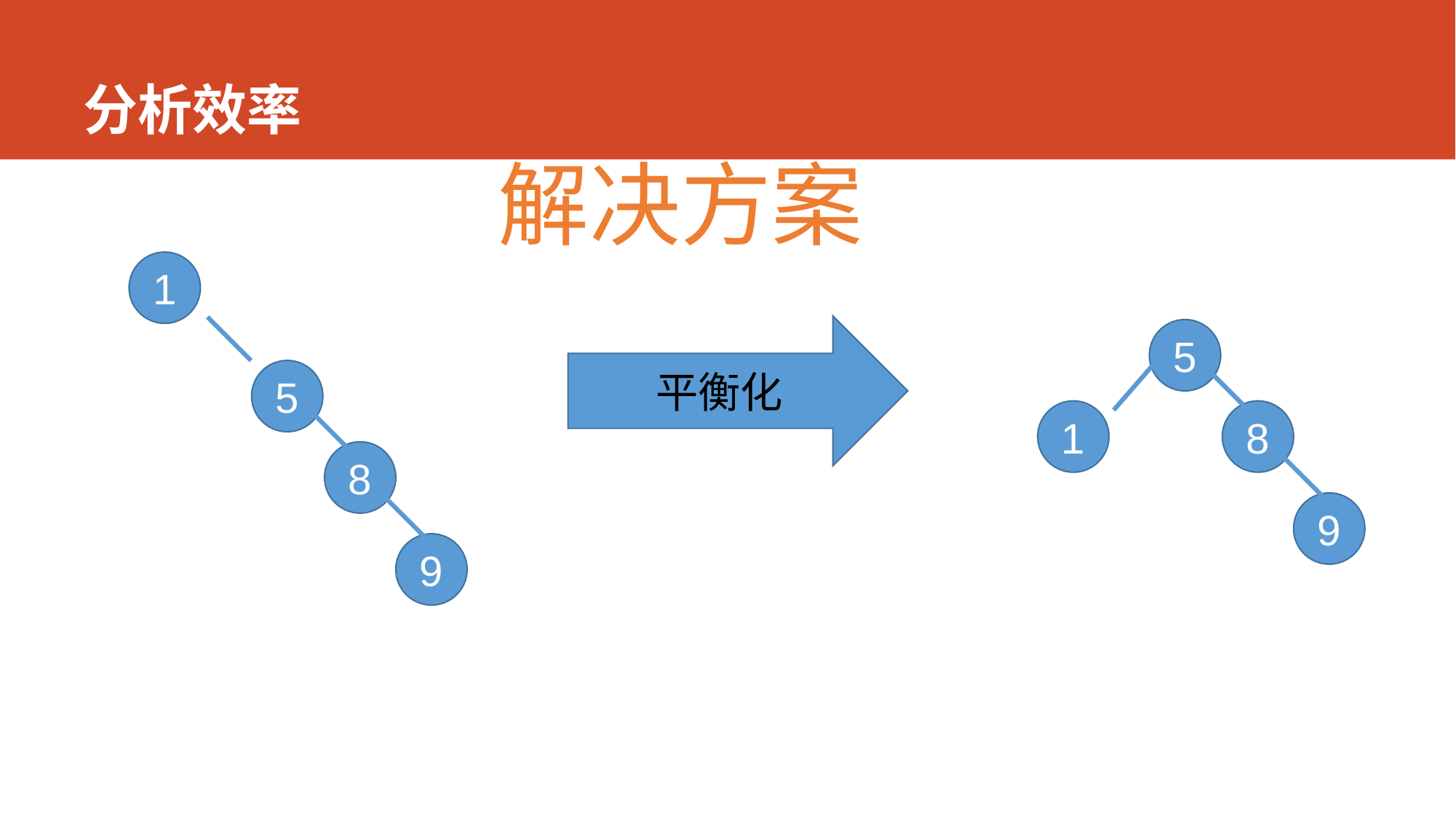

# 分析效率
解决方案
1
平衡化
5
5
1
8
8
9
9